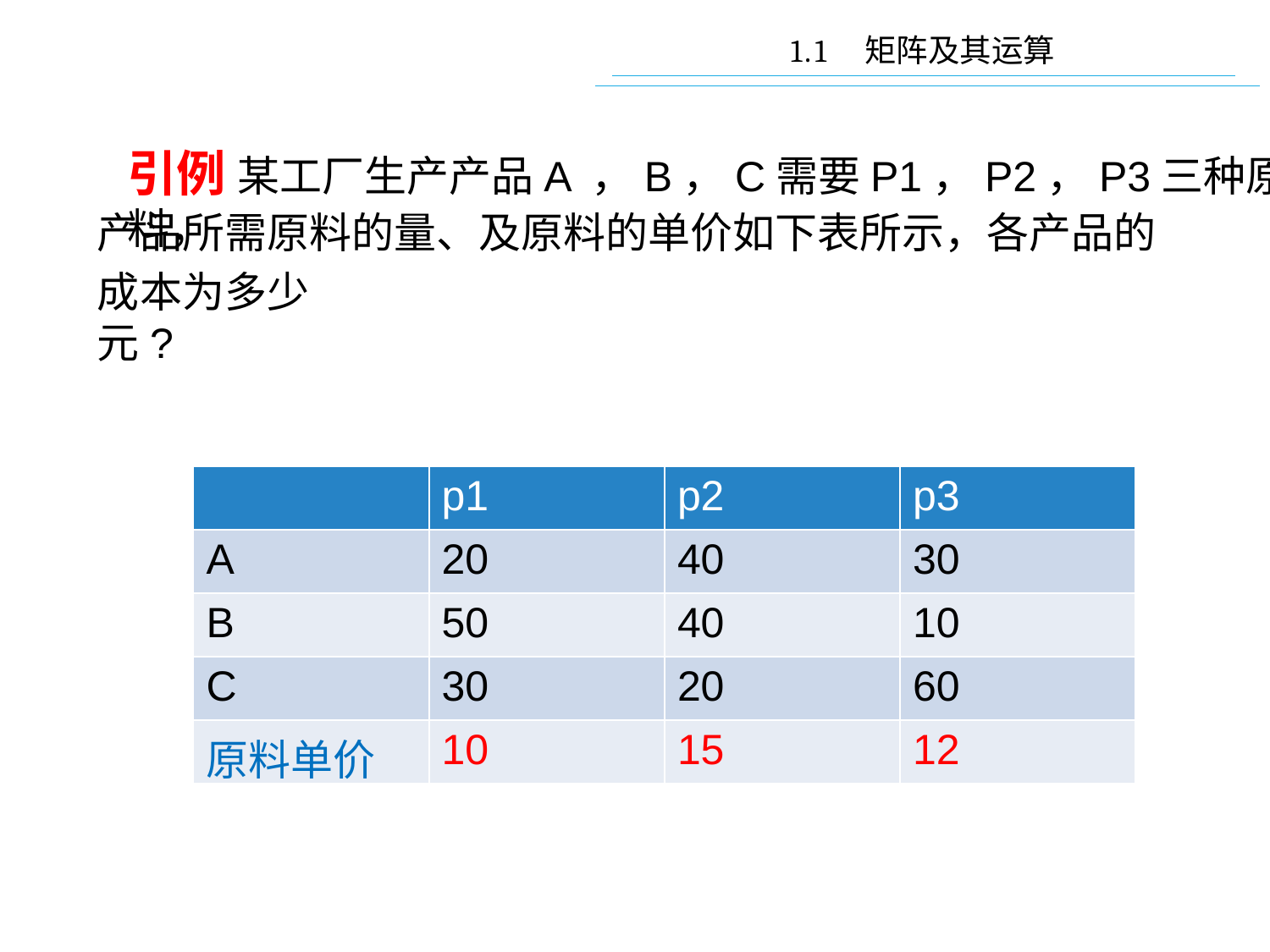

1.1    矩阵及其运算
引例 某工厂生产产品A ，B，C需要P1，P2，P3三种原料，
产品所需原料的量、及原料的单价如下表所示，各产品的
成本为多少元?
|  | p1 | p2 | p3 |
| --- | --- | --- | --- |
| A | 20 | 40 | 30 |
| B | 50 | 40 | 10 |
| C | 30 | 20 | 60 |
| 原料单价 | 10 | 15 | 12 |